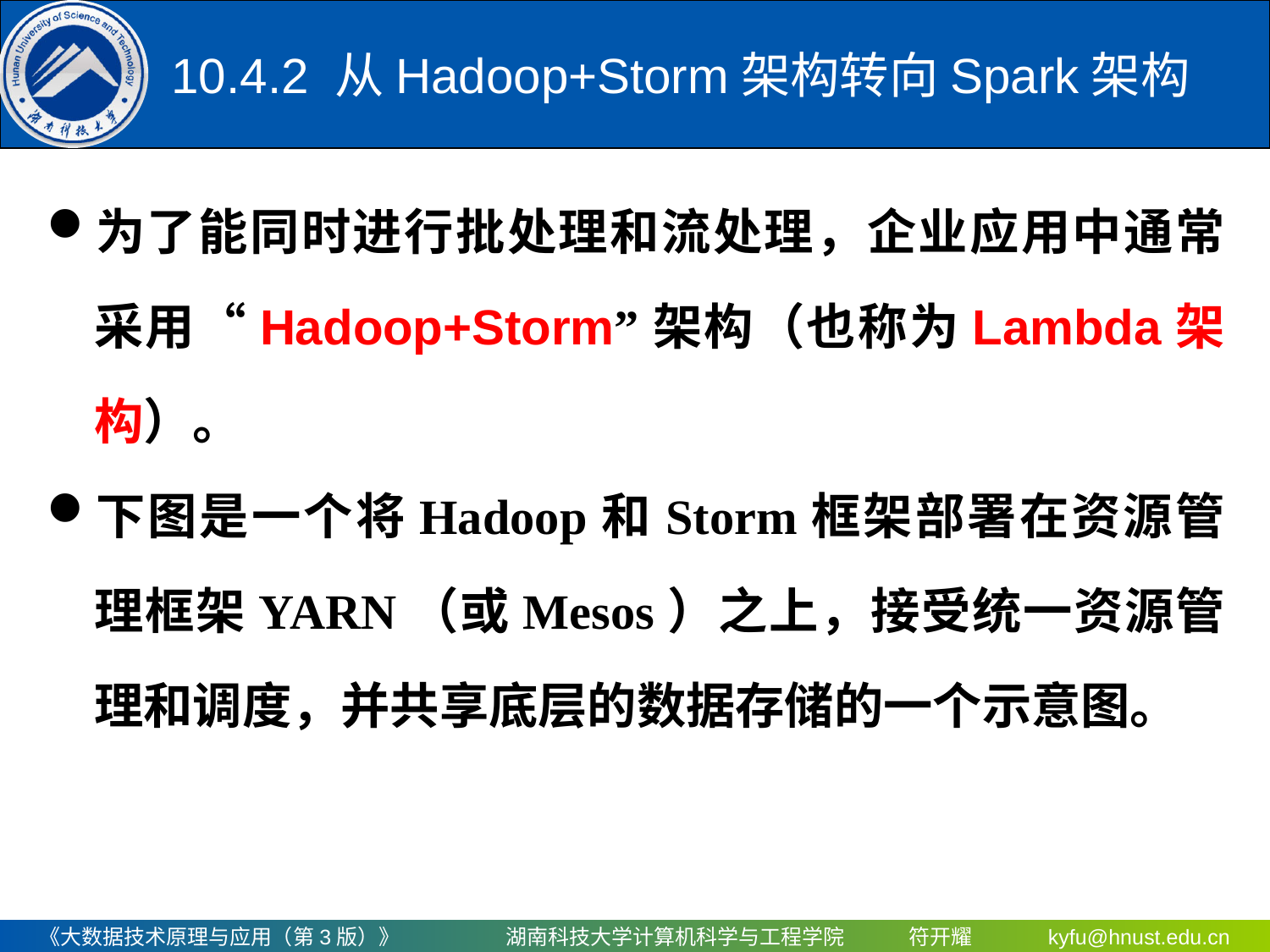

# 10.4.2 从Hadoop+Storm架构转向Spark架构
为了能同时进行批处理和流处理，企业应用中通常采用“Hadoop+Storm”架构（也称为Lambda架构）。
下图是一个将Hadoop和Storm框架部署在资源管理框架YARN（或Mesos）之上，接受统一资源管理和调度，并共享底层的数据存储的一个示意图。